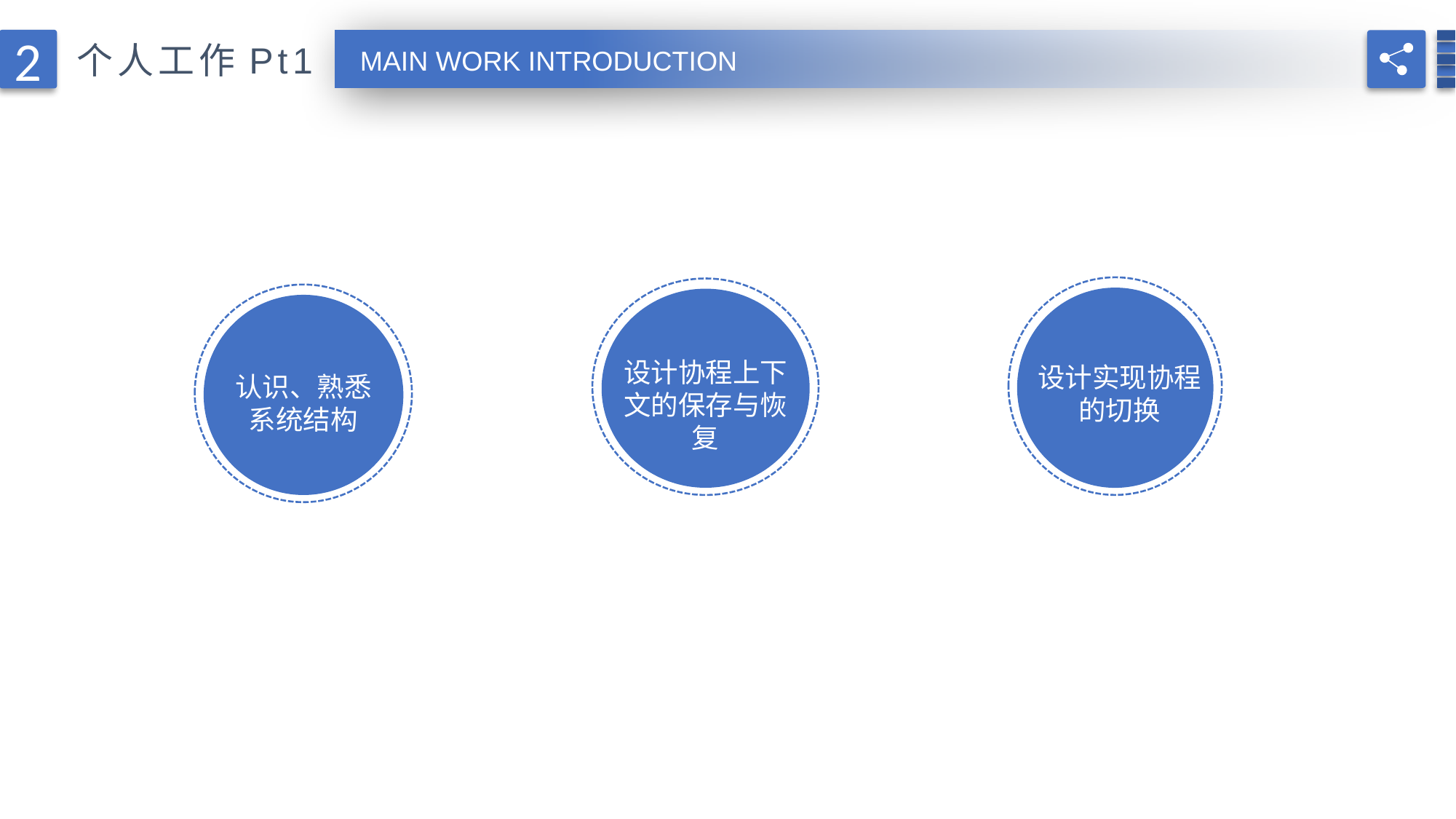

2

个人工作Pt1
MAIN WORK INTRODUCTION

设计实现协程的切换

设计协程上下文的保存与恢复

认识、熟悉系统结构